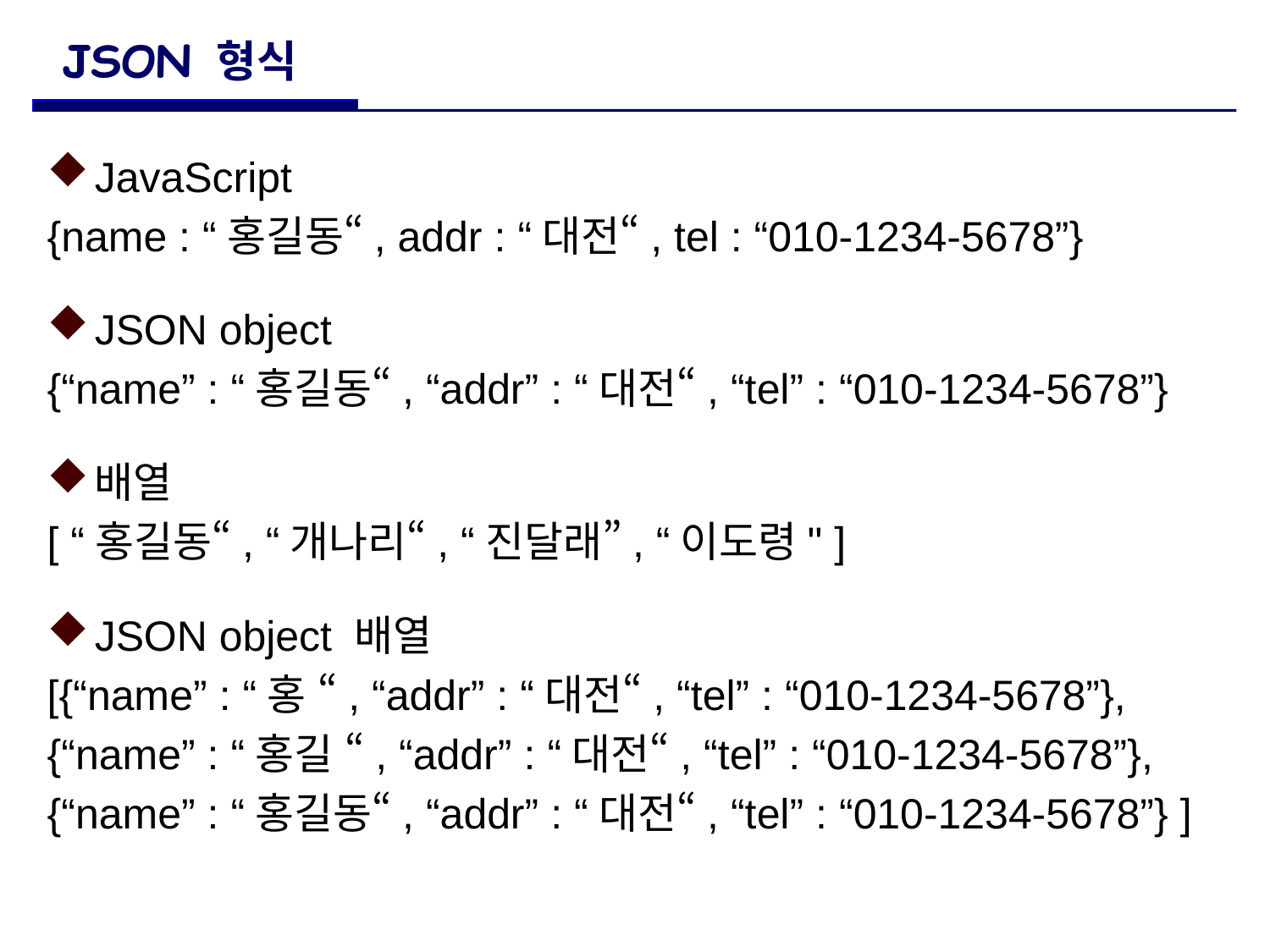

# JSON 형식
JavaScript
{name : “홍길동“, addr : “대전“, tel : “010-1234-5678”}

JSON object
{“name” : “홍길동“, “addr” : “대전“, “tel” : “010-1234-5678”}

배열
[ “홍길동“, “개나리“, “진달래”, “이도령" ]

JSON object 배열
[{“name” : “홍 “, “addr” : “대전“, “tel” : “010-1234-5678”},
{“name” : “홍길 “, “addr” : “대전“, “tel” : “010-1234-5678”},
{“name” : “홍길동“, “addr” : “대전“, “tel” : “010-1234-5678”} ]